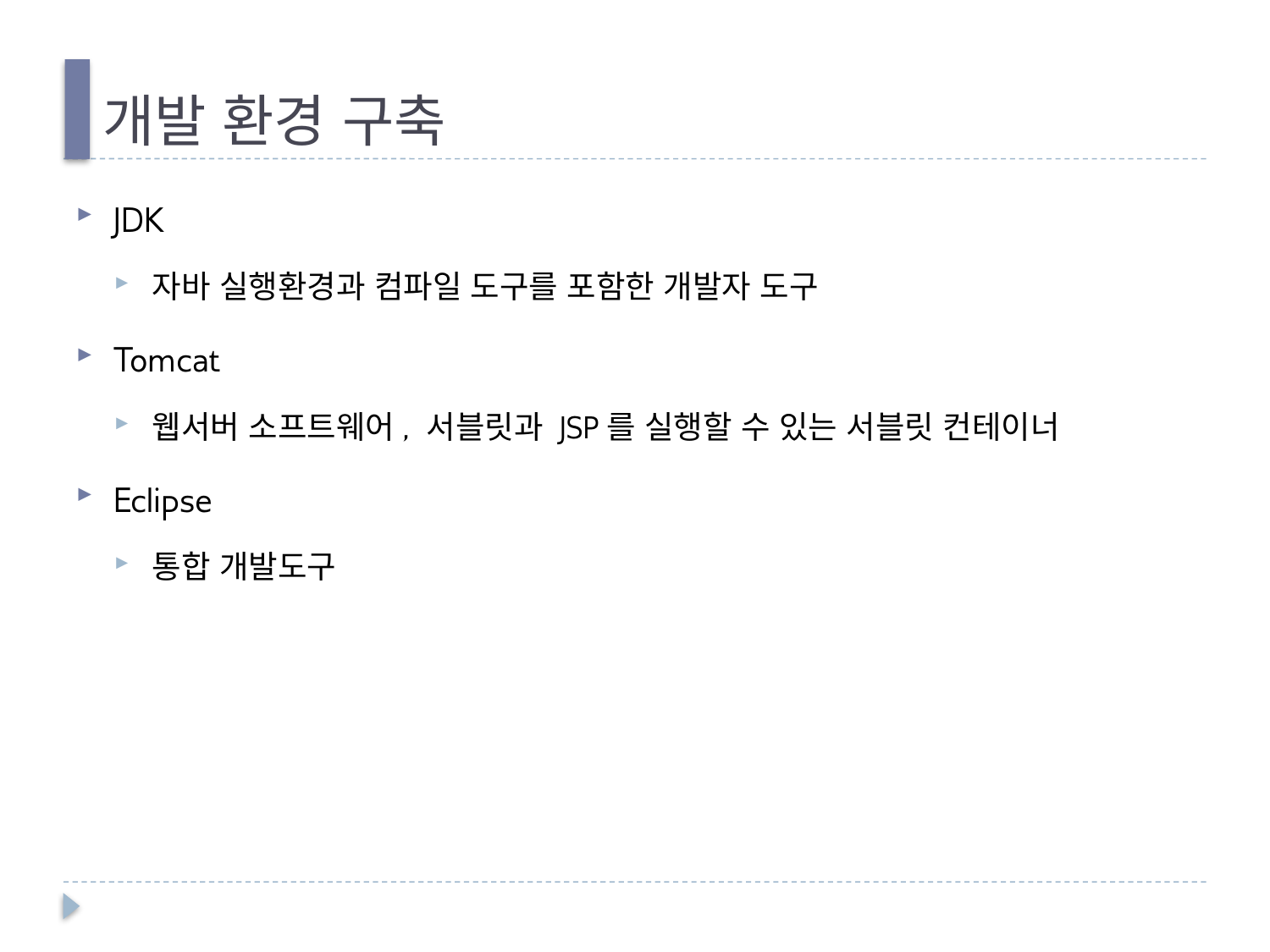

# 개발 환경 구축
JDK
자바 실행환경과 컴파일 도구를 포함한 개발자 도구
Tomcat
웹서버 소프트웨어, 서블릿과 JSP를 실행할 수 있는 서블릿 컨테이너
Eclipse
통합 개발도구